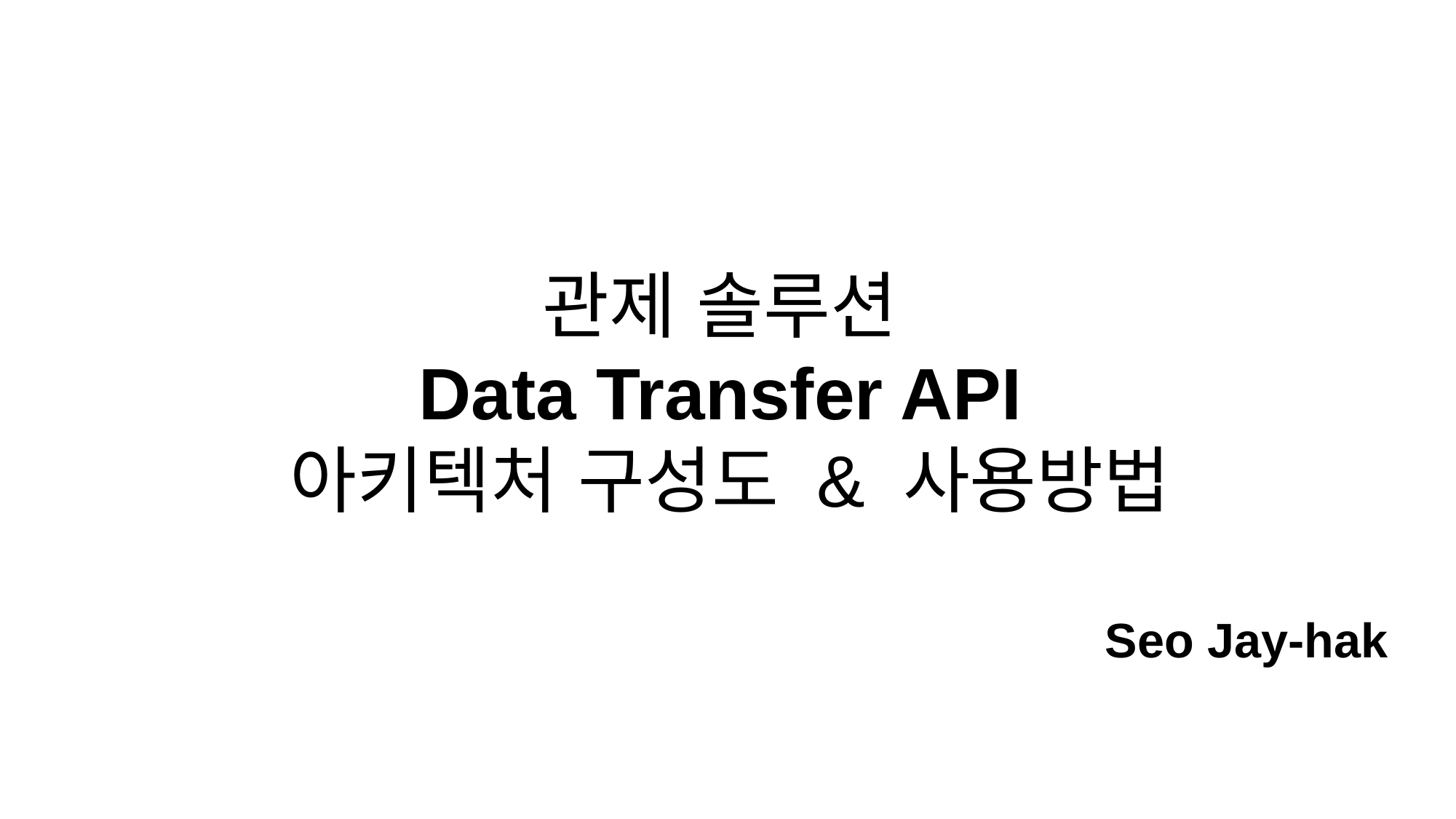

관제 솔루션
Data Transfer API
아키텍처 구성도 & 사용방법

Seo Jay-hak